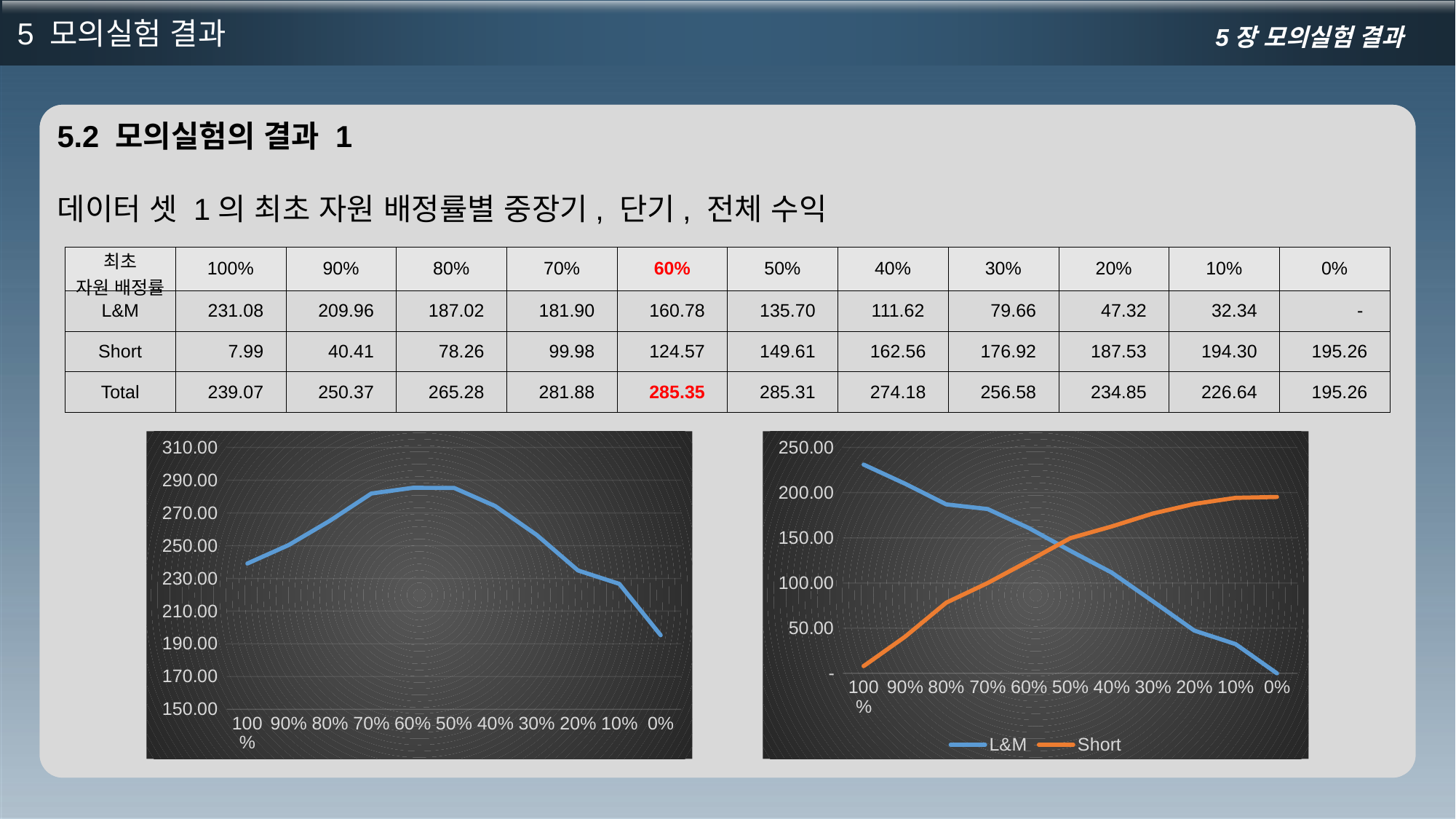

5 모의실험 결과
5장 모의실험 결과
5.2 모의실험의 결과 1

데이터 셋 1의 최초 자원 배정률별 중장기, 단기, 전체 수익

| 최초 자원 배정률 | 100% | 90% | 80% | 70% | 60% | 50% | 40% | 30% | 20% | 10% | 0% |
| --- | --- | --- | --- | --- | --- | --- | --- | --- | --- | --- | --- |
| L&M | 231.08 | 209.96 | 187.02 | 181.90 | 160.78 | 135.70 | 111.62 | 79.66 | 47.32 | 32.34 | - |
| Short | 7.99 | 40.41 | 78.26 | 99.98 | 124.57 | 149.61 | 162.56 | 176.92 | 187.53 | 194.30 | 195.26 |
| Total | 239.07 | 250.37 | 265.28 | 281.88 | 285.35 | 285.31 | 274.18 | 256.58 | 234.85 | 226.64 | 195.26 |

### Chart

| Category | Total |
|---|---|
| 1 | 239.07326 |
| 0.9 | 250.37222999999975 |
| 0.8 | 265.28306000000026 |
| 0.7 | 281.8849200000002 |
| 0.6 | 285.34712000000025 |
| 0.5 | 285.3124699999998 |
| 0.4 | 274.1759000000002 |
| 0.3 | 256.5848500000002 |
| 0.2 | 234.8537500000004 |
| 0.1 | 226.64396000000056 |
| 0 | 195.2568400000005 |

### Chart

| Category | L&M | Short |
|---|---|---|
| 1 | 231.08 | 7.993259999999983 |
| 0.9 | 209.96 | 40.41222999999973 |
| 0.8 | 187.02 | 78.26306000000024 |
| 0.7 | 181.9 | 99.98492000000017 |
| 0.6 | 160.78 | 124.56712000000026 |
| 0.5 | 135.7 | 149.6124699999998 |
| 0.4 | 111.62 | 162.55590000000015 |
| 0.3 | 79.66 | 176.92485000000022 |
| 0.2 | 47.32000000000001 | 187.5337500000004 |
| 0.1 | 32.339999999999996 | 194.30396000000056 |
| 0 | 0.0 | 195.2568400000005 |